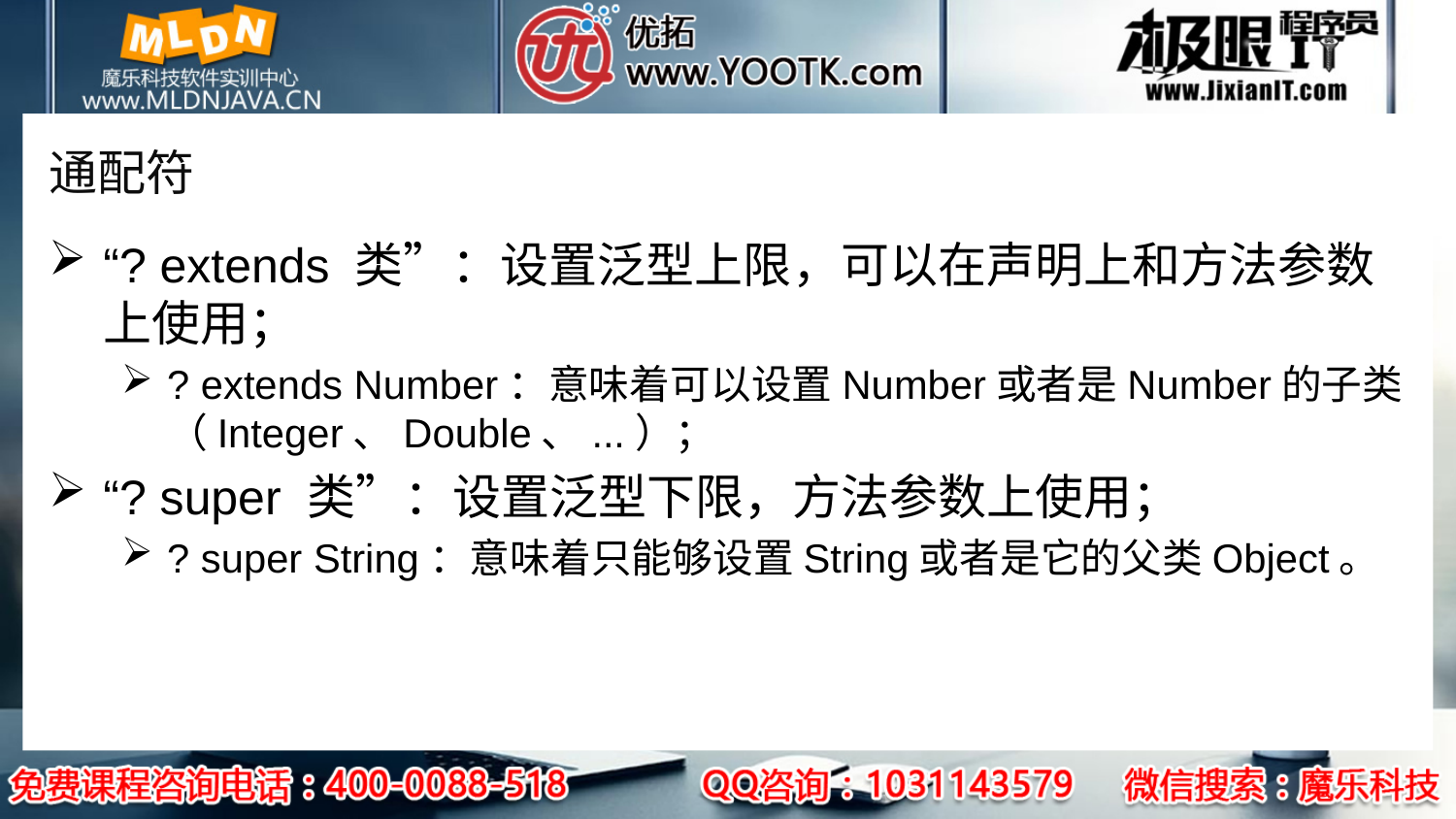

# 通配符
“? extends 类”：设置泛型上限，可以在声明上和方法参数上使用；
? extends Number：意味着可以设置Number或者是Number的子类（Integer、Double、...）；
“? super 类”：设置泛型下限，方法参数上使用；
? super String：意味着只能够设置String或者是它的父类Object。